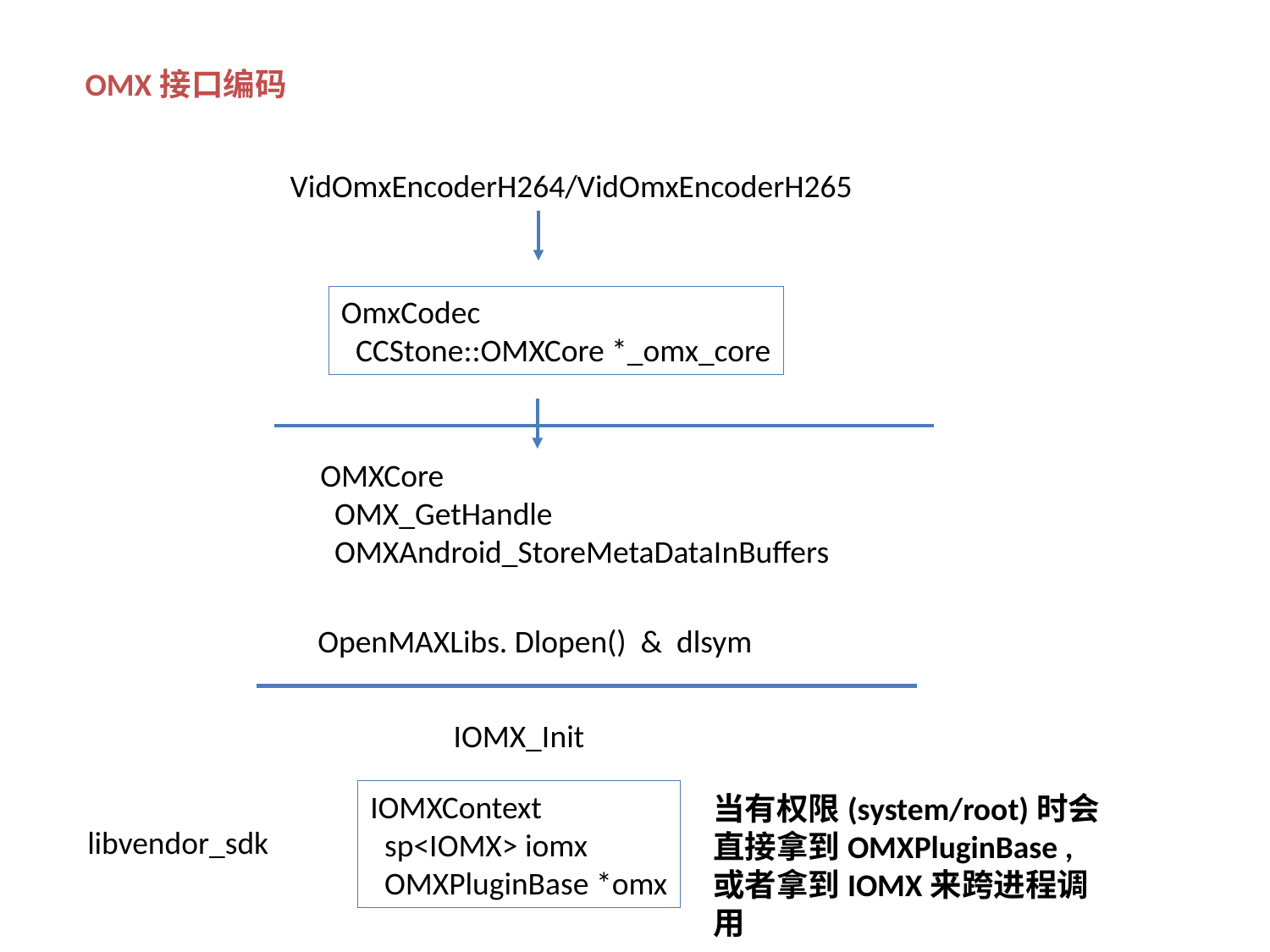

OMX接口编码
VidOmxEncoderH264/VidOmxEncoderH265
OmxCodec
  CCStone::OMXCore *_omx_core
OMXCore
  OMX_GetHandle
  OMXAndroid_StoreMetaDataInBuffers

OpenMAXLibs. Dlopen()  &  dlsym
IOMX_Init
IOMXContext
  sp<IOMX> iomx
  OMXPluginBase *omx
当有权限(system/root)时会直接拿到OMXPluginBase , 或者拿到IOMX来跨进程调用
libvendor_sdk